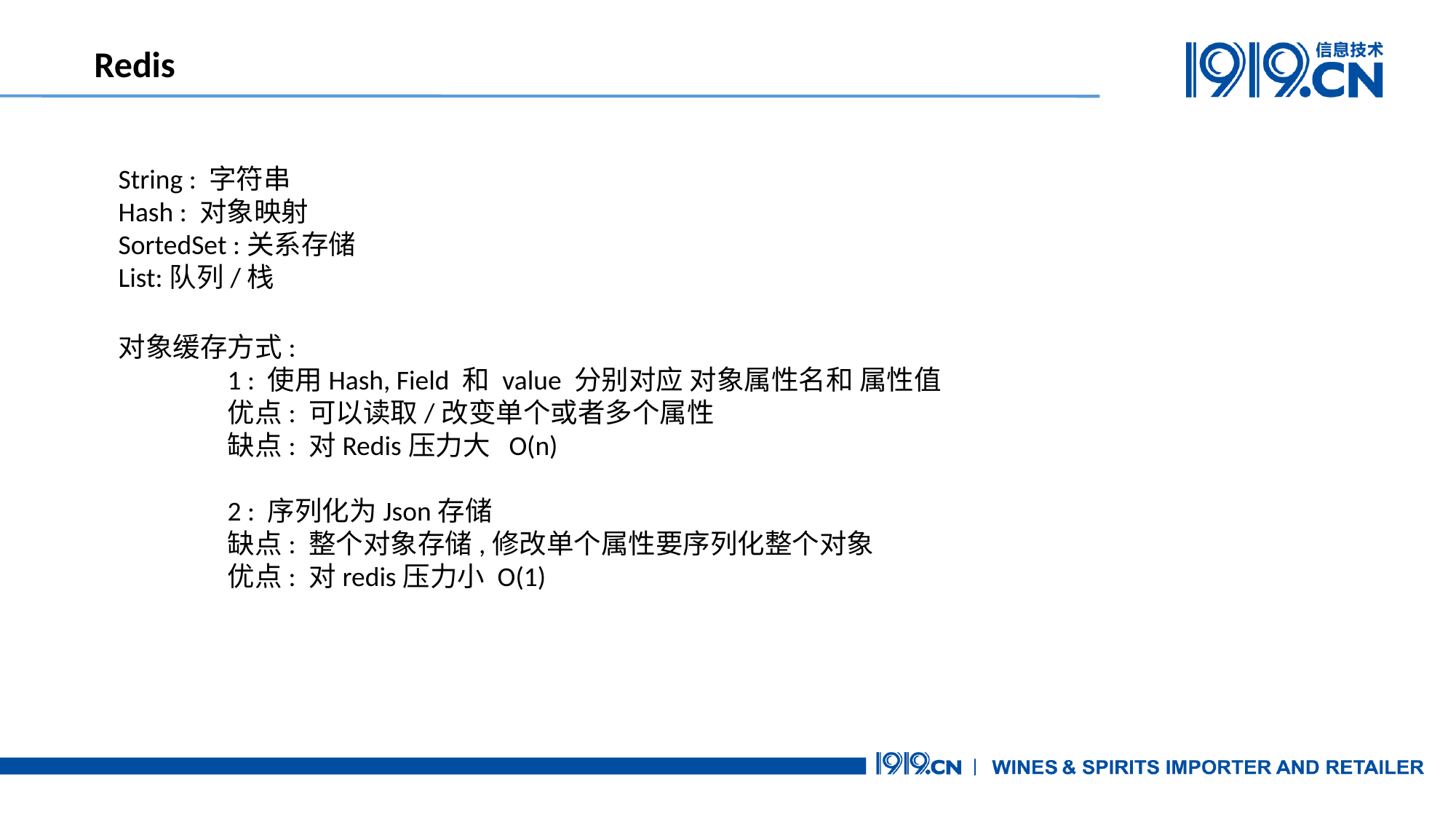

Redis
String : 字符串
Hash : 对象映射
SortedSet :关系存储
List:队列/栈
对象缓存方式:
	1 : 使用Hash, Field 和 value 分别对应 对象属性名和 属性值
	优点: 可以读取/改变单个或者多个属性
	缺点: 对Redis压力大  O(n)

	2 : 序列化为Json存储
	缺点: 整个对象存储,修改单个属性要序列化整个对象
	优点: 对redis压力小 O(1)

24